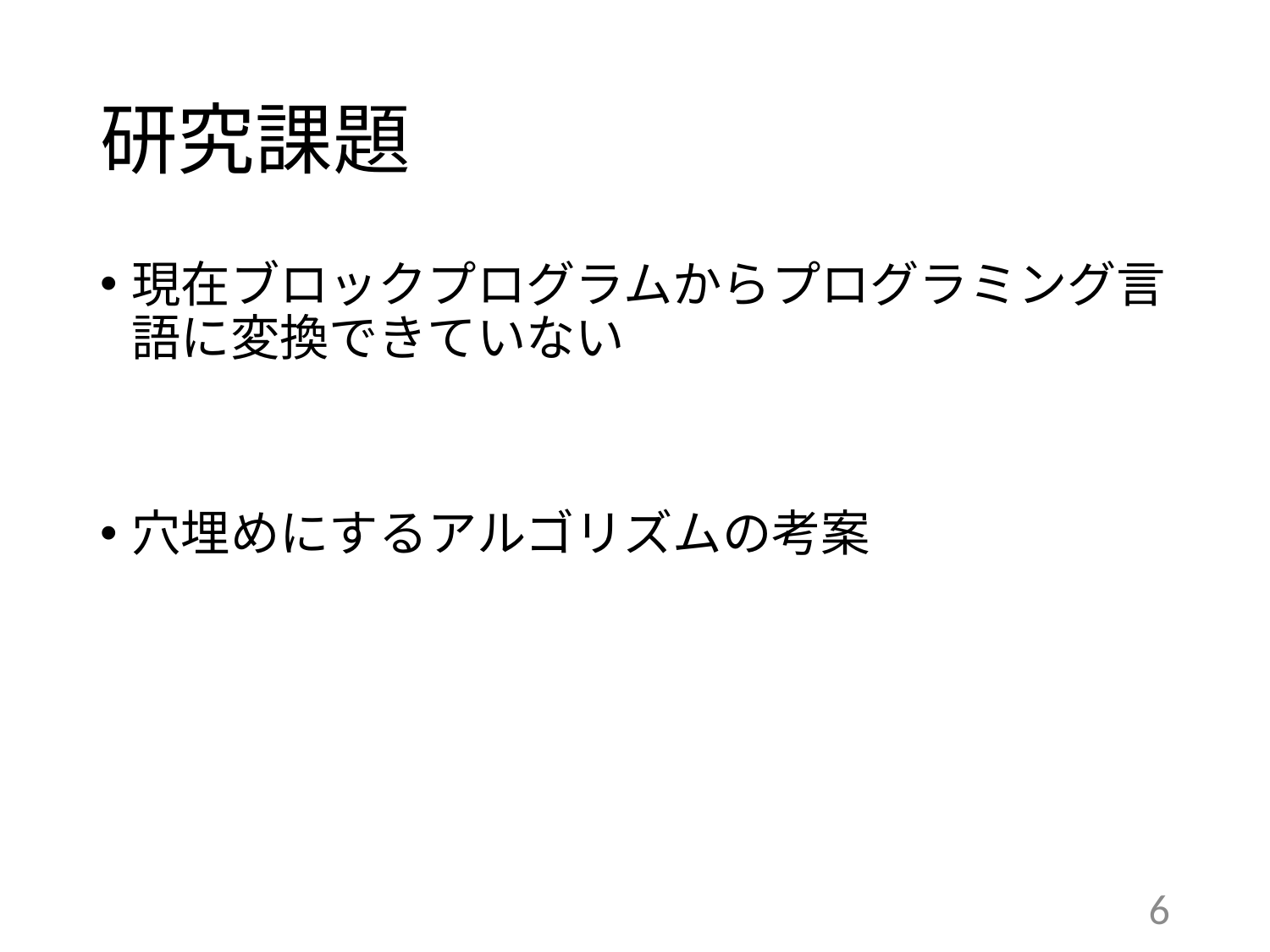

# 研究課題
現在ブロックプログラムからプログラミング言語に変換できていない

穴埋めにするアルゴリズムの考案
6